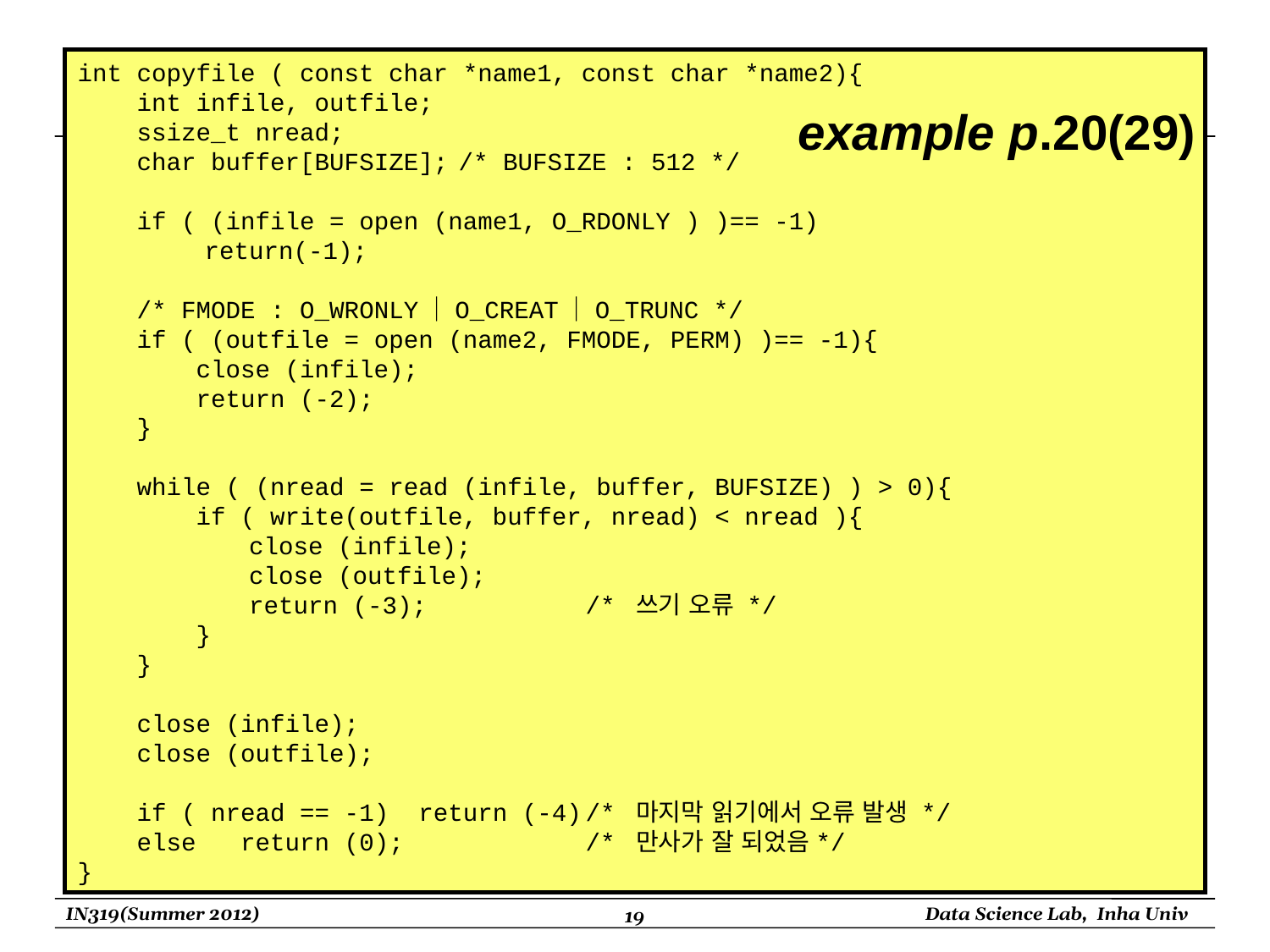

int copyfile ( const char *name1, const char *name2){
    int infile, outfile;
    ssize_t nread;
    char buffer[BUFSIZE];	/* BUFSIZE : 512 */

    if ( (infile = open (name1, O_RDONLY ) )== -1)
	return(-1);

    /* FMODE : O_WRONLY｜O_CREAT｜O_TRUNC */
    if ( (outfile = open (name2, FMODE, PERM) )== -1){
        close (infile);
        return (-2);
    }

    while ( (nread = read (infile, buffer, BUFSIZE) ) > 0){
        if ( write(outfile, buffer, nread) < nread ){
	   close (infile);
	   close (outfile);
	   return (-3); 		/* 쓰기 오류 */
        }
    }

    close (infile);
    close (outfile);

    if ( nread == -1)  return (-4)	/* 마지막 읽기에서 오류 발생 */
    else   return (0); 		/* 만사가 잘 되었음*/
}
example p.20(29)
19